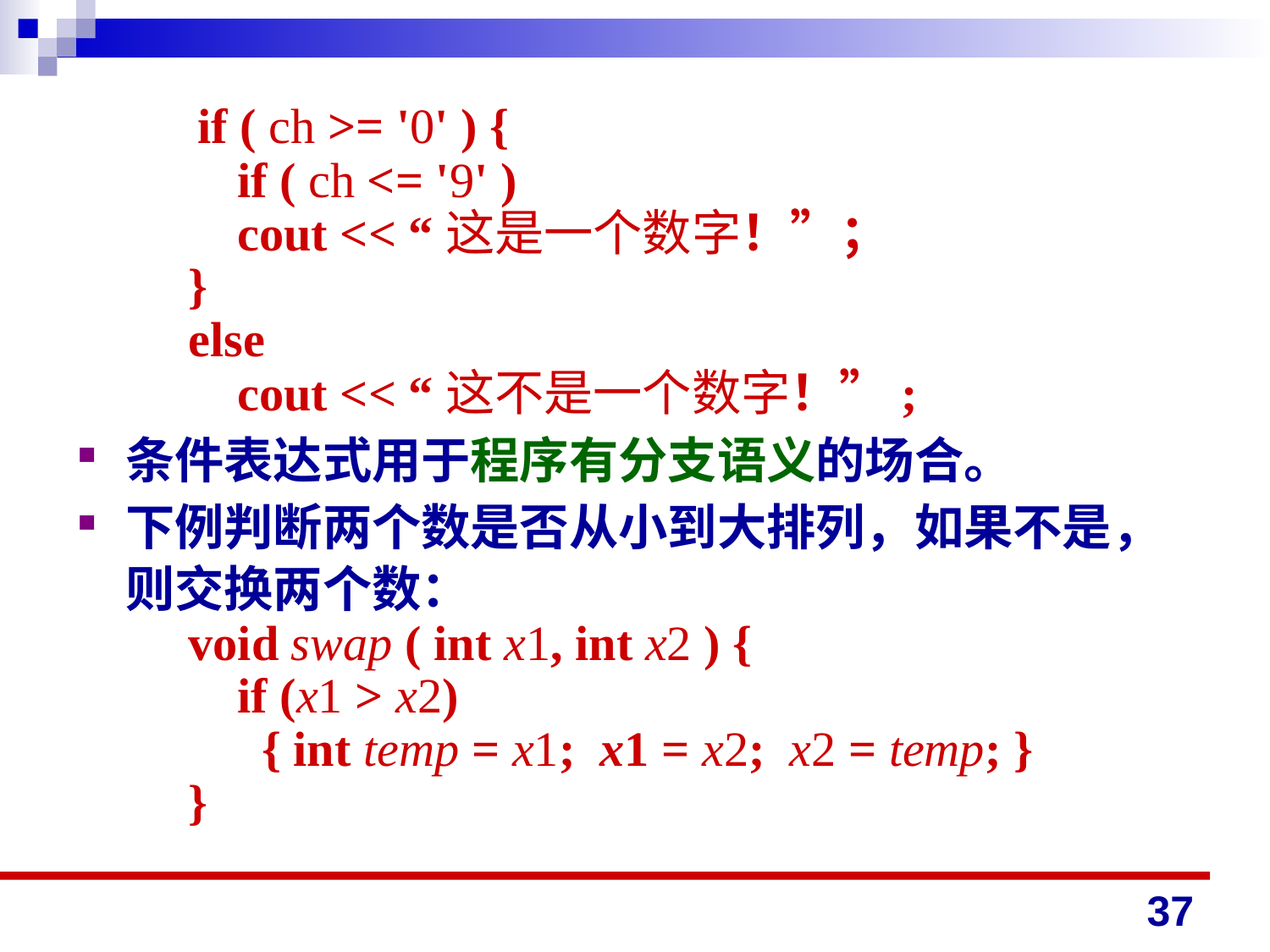

if ( ch >= '0' ) {
             if ( ch <= '9' )
             cout << “这是一个数字！”；
         }
         else
             cout << “这不是一个数字！”;
条件表达式用于程序有分支语义的场合。
下例判断两个数是否从小到大排列，如果不是，则交换两个数：
         void swap ( int x1, int x2 ) {
             if (x1 > x2)
               { int temp = x1;  x1 = x2;  x2 = temp; }
         }
37